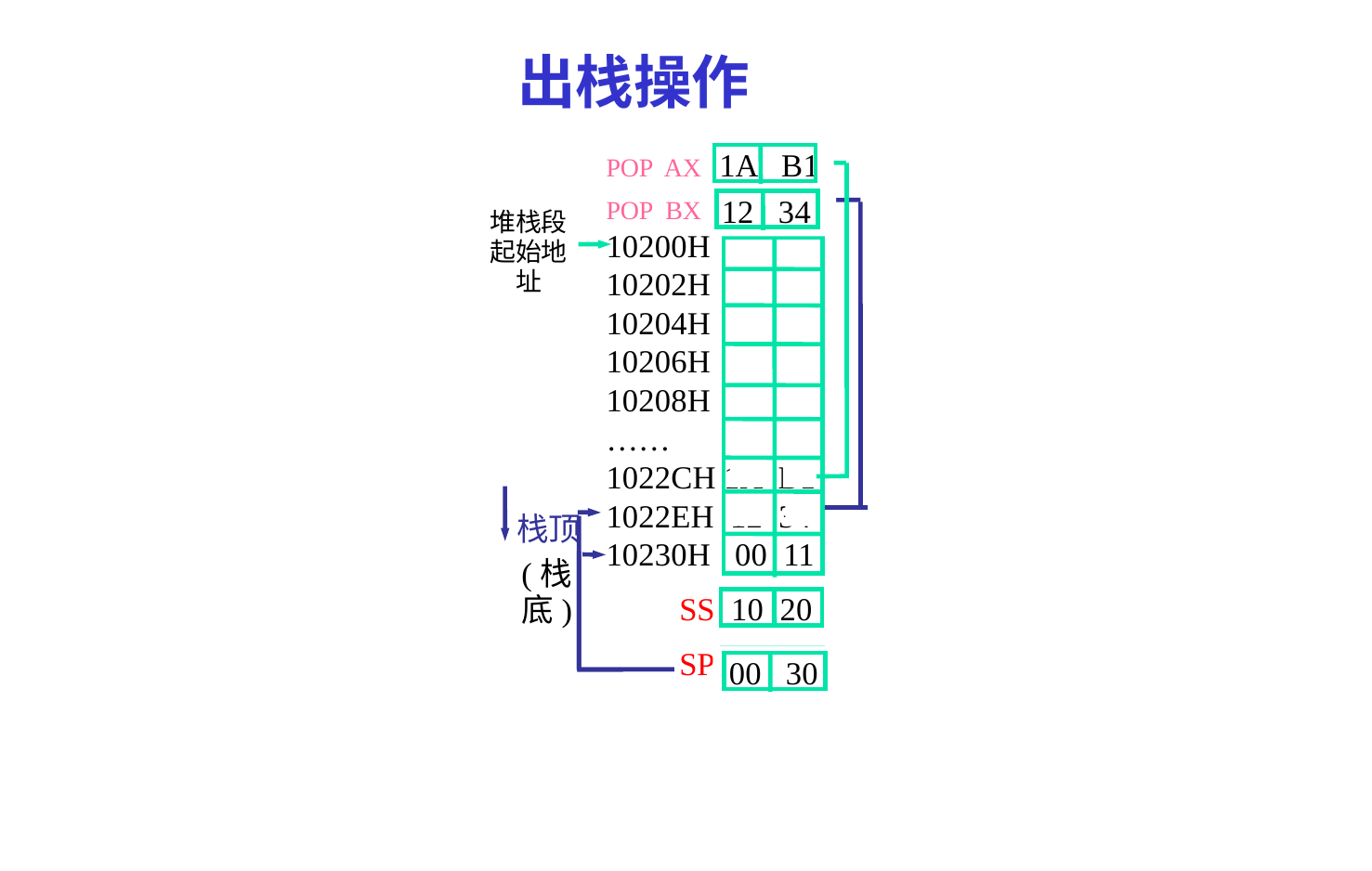

# 出栈操作
1A   B1

POP  AX
POP  BX
10200H
10202H
10204H
10206H
10208H
……
1022CH 1A  B1
1022EH  12  34
10230H   00  11
         SS  10  20
         SP  00  2C

堆栈段起始地址

(栈底)

12   34

栈顶

00   2E

00   30